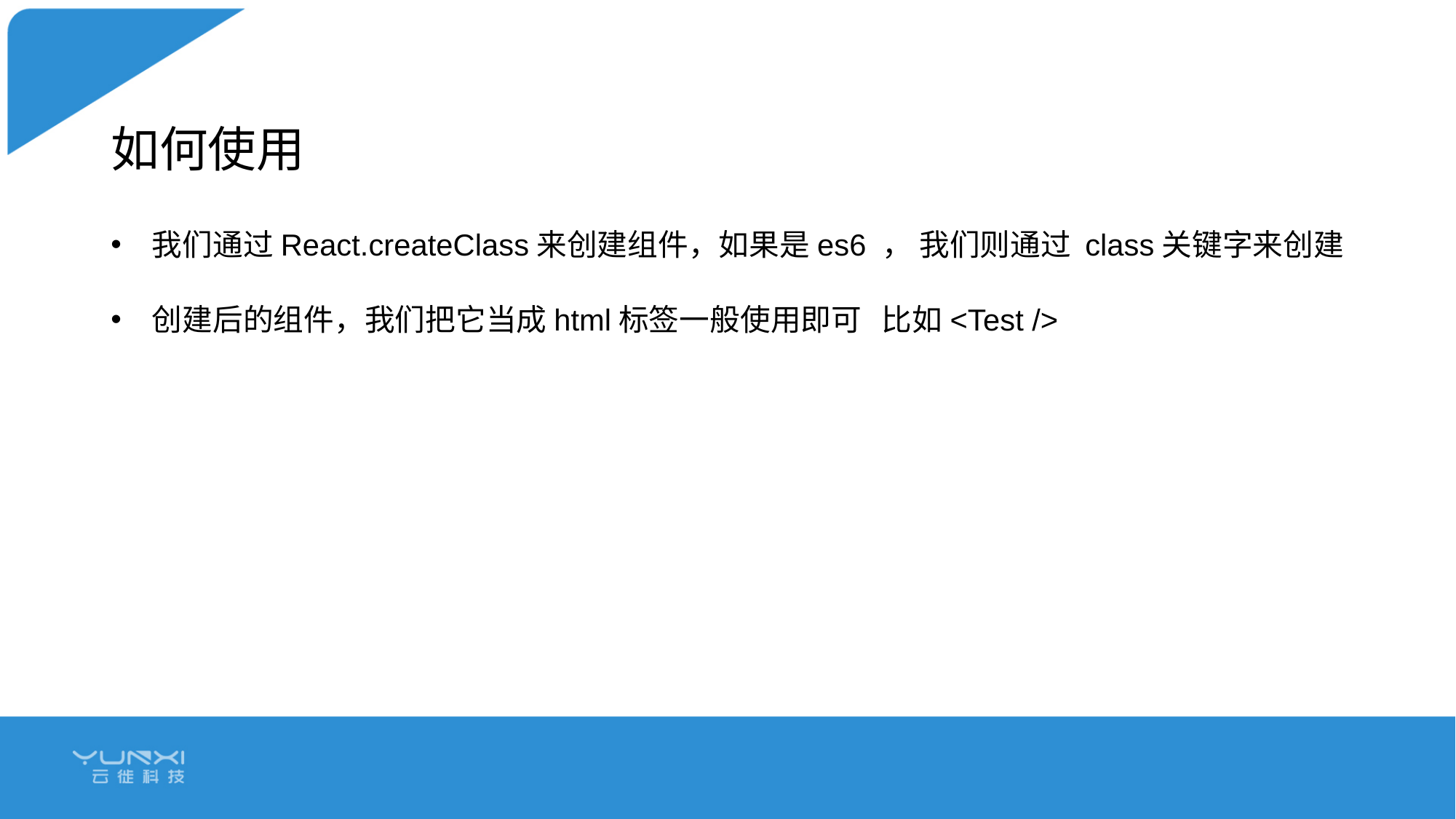

# 如何使用
我们通过React.createClass来创建组件，如果是es6 ， 我们则通过 class关键字来创建
创建后的组件，我们把它当成html标签一般使用即可   比如<Test />